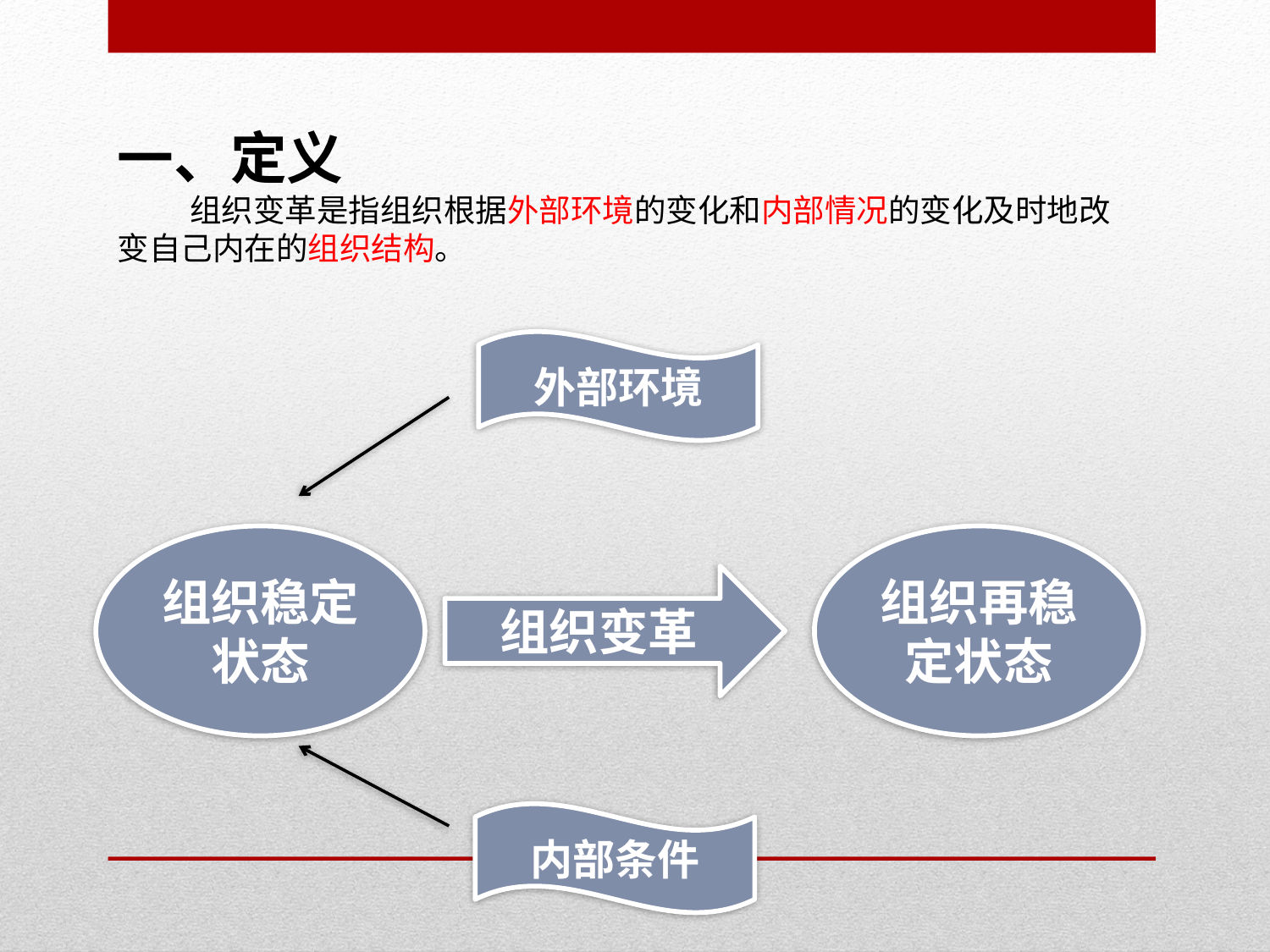

一、定义
         组织变革是指组织根据外部环境的变化和内部情况的变化及时地改变自己内在的组织结构。
外部环境
组织稳定状态
组织再稳定状态
组织变革
内部条件